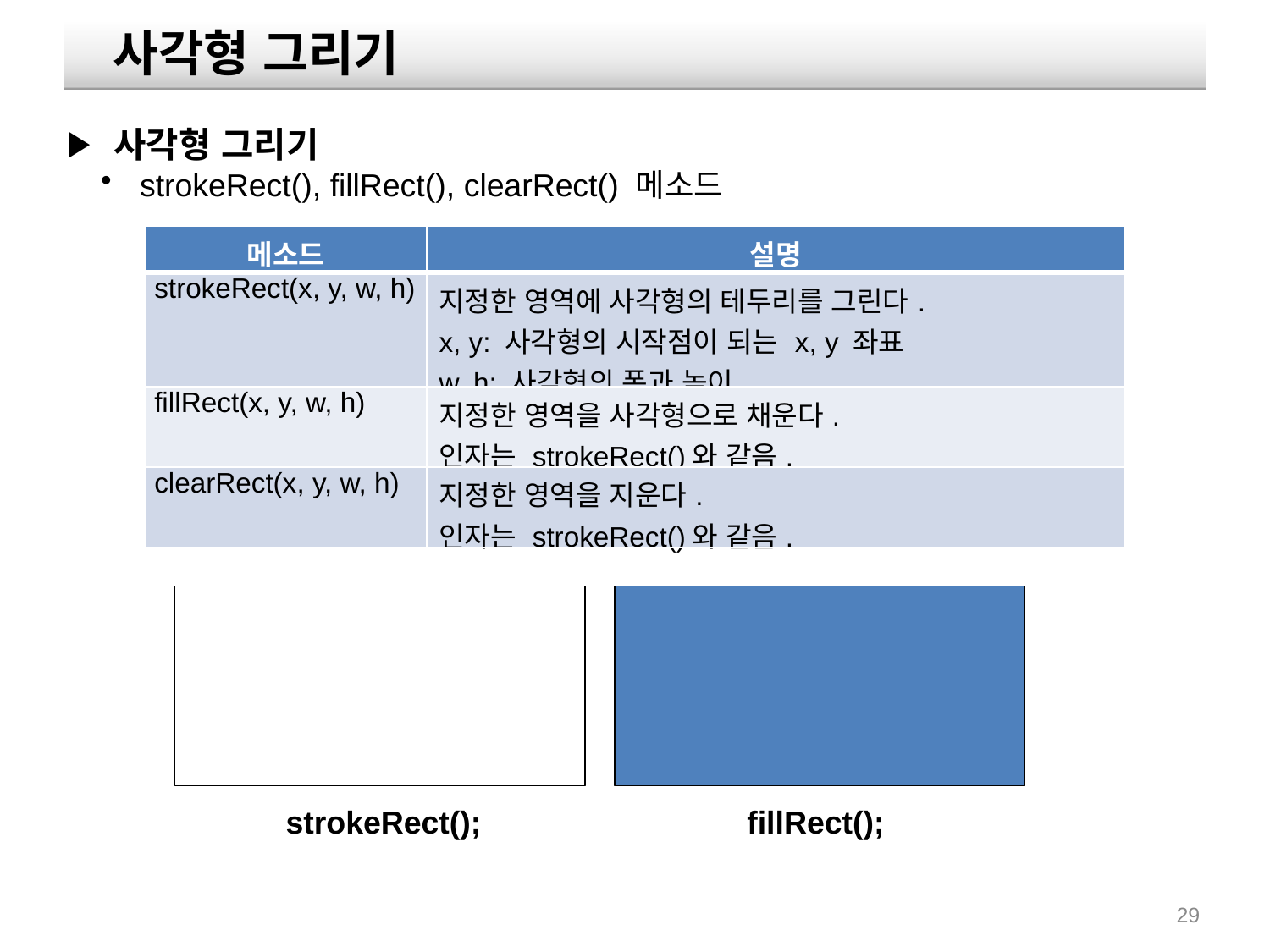

사각형 그리기
 사각형 그리기
 strokeRect(), fillRect(), clearRect() 메소드
| 메소드 | 설명 |
| --- | --- |
| strokeRect(x, y, w, h) | 지정한 영역에 사각형의 테두리를 그린다. x, y: 사각형의 시작점이 되는 x, y 좌표 w, h: 사각형의 폭과 높이 |
| fillRect(x, y, w, h) | 지정한 영역을 사각형으로 채운다. 인자는 strokeRect()와 같음. |
| clearRect(x, y, w, h) | 지정한 영역을 지운다. 인자는 strokeRect()와 같음. |

strokeRect();
fillRect();
29